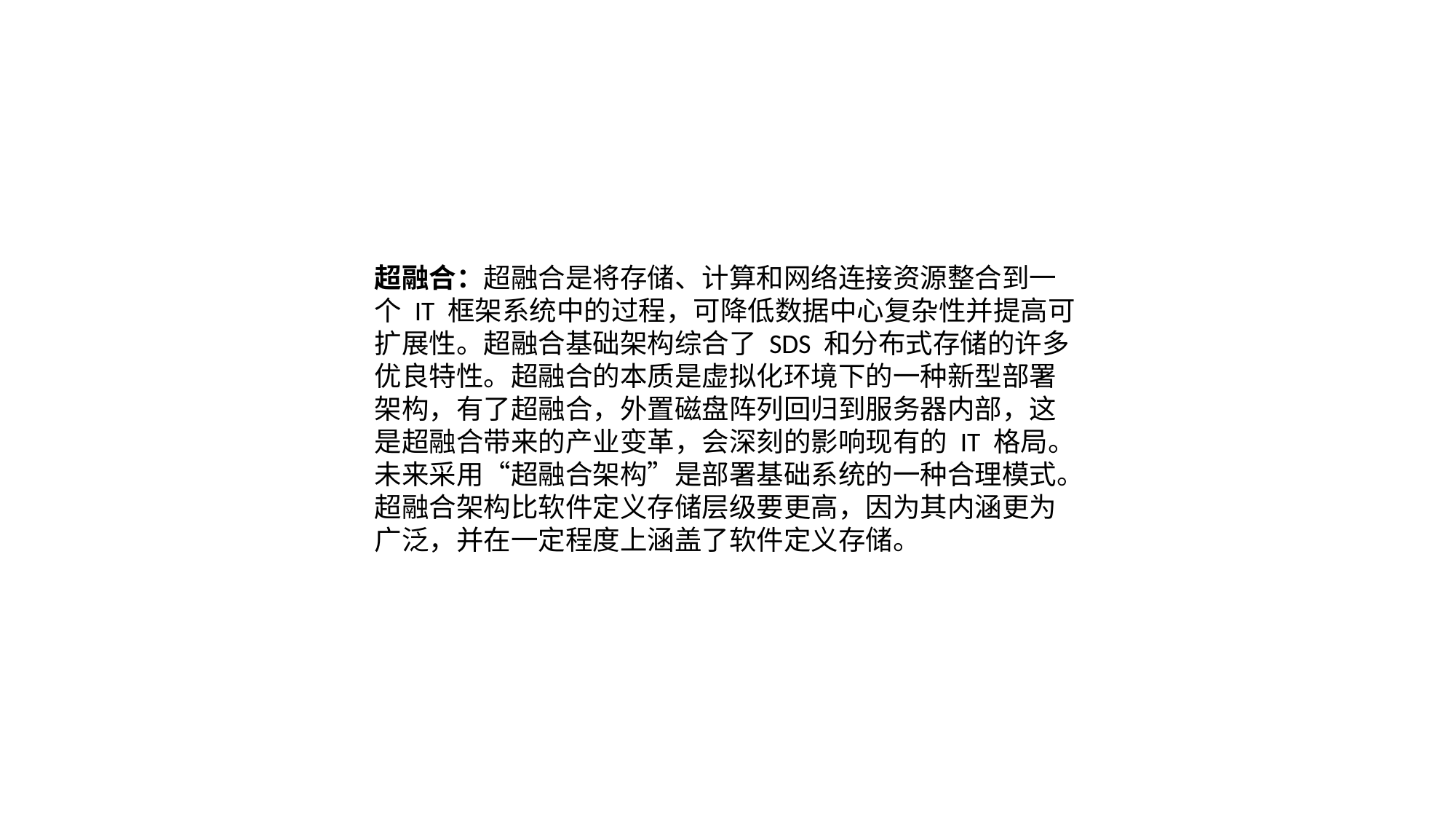

超融合：超融合是将存储、计算和网络连接资源整合到一个 IT 框架系统中的过程，可降低数据中心复杂性并提高可扩展性。超融合基础架构综合了 SDS 和分布式存储的许多优良特性。超融合的本质是虚拟化环境下的一种新型部署架构，有了超融合，外置磁盘阵列回归到服务器内部，这是超融合带来的产业变革，会深刻的影响现有的 IT 格局。未来采用“超融合架构”是部署基础系统的一种合理模式。超融合架构比软件定义存储层级要更高，因为其内涵更为广泛，并在一定程度上涵盖了软件定义存储。